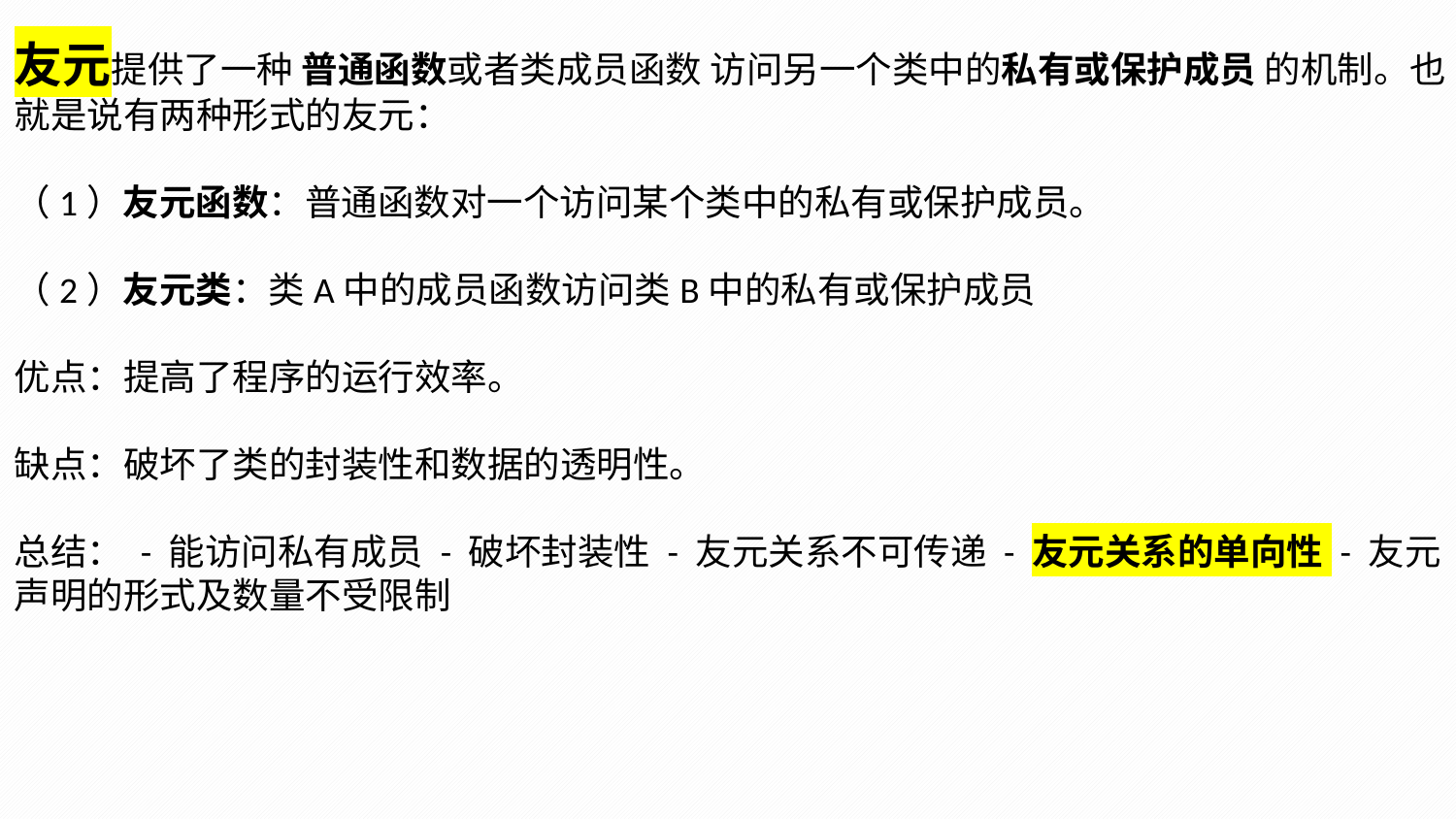

友元提供了一种 普通函数或者类成员函数 访问另一个类中的私有或保护成员 的机制。也就是说有两种形式的友元：

（1）友元函数：普通函数对一个访问某个类中的私有或保护成员。

（2）友元类：类A中的成员函数访问类B中的私有或保护成员

优点：提高了程序的运行效率。

缺点：破坏了类的封装性和数据的透明性。

总结： - 能访问私有成员 - 破坏封装性 - 友元关系不可传递 - 友元关系的单向性 - 友元声明的形式及数量不受限制